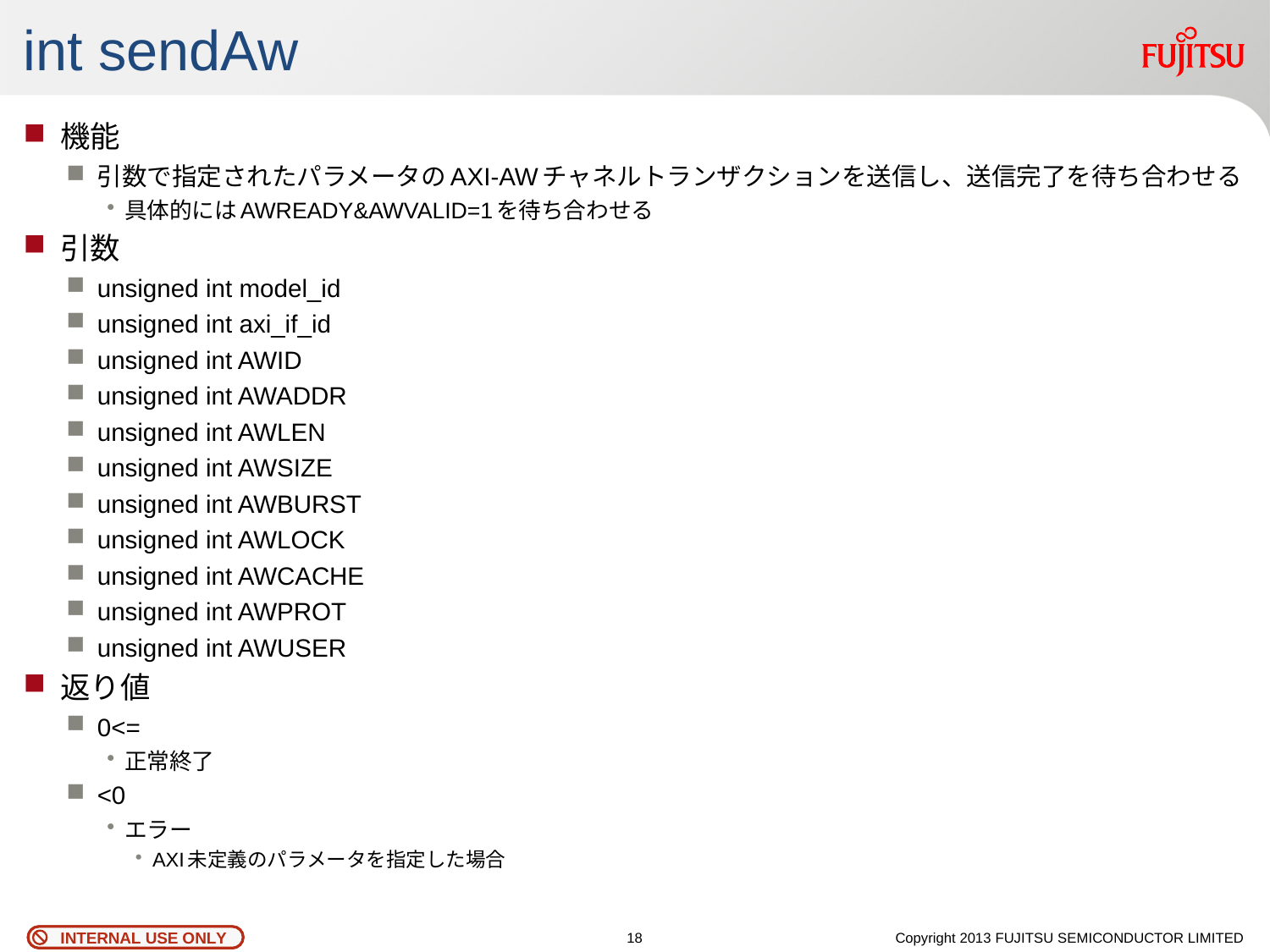

# int sendAw
機能
引数で指定されたパラメータのAXI-AWチャネルトランザクションを送信し、送信完了を待ち合わせる
具体的にはAWREADY&AWVALID=1を待ち合わせる
引数
unsigned int model_id
unsigned int axi_if_id
unsigned int AWID
unsigned int AWADDR
unsigned int AWLEN
unsigned int AWSIZE
unsigned int AWBURST
unsigned int AWLOCK
unsigned int AWCACHE
unsigned int AWPROT
unsigned int AWUSER
返り値
0<=
正常終了
<0
エラー
AXI未定義のパラメータを指定した場合

18
Copyright 2013 FUJITSU SEMICONDUCTOR LIMITED